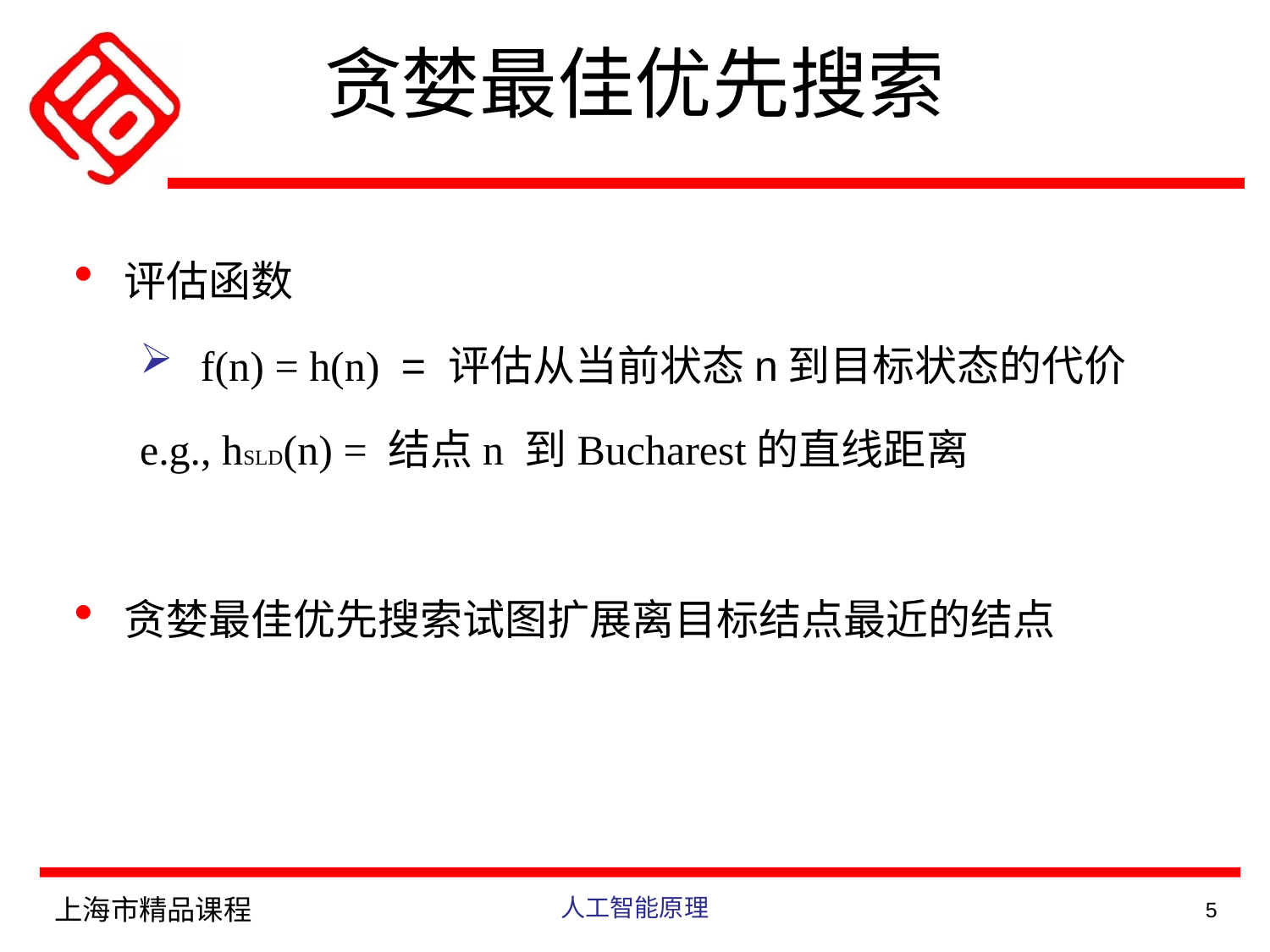

贪婪最佳优先搜索
评估函数
  f(n) = h(n)  = 评估从当前状态n到目标状态的代价
e.g., hSLD(n) = 结点n 到Bucharest的直线距离

贪婪最佳优先搜索试图扩展离目标结点最近的结点
上海市精品课程
人工智能原理
5